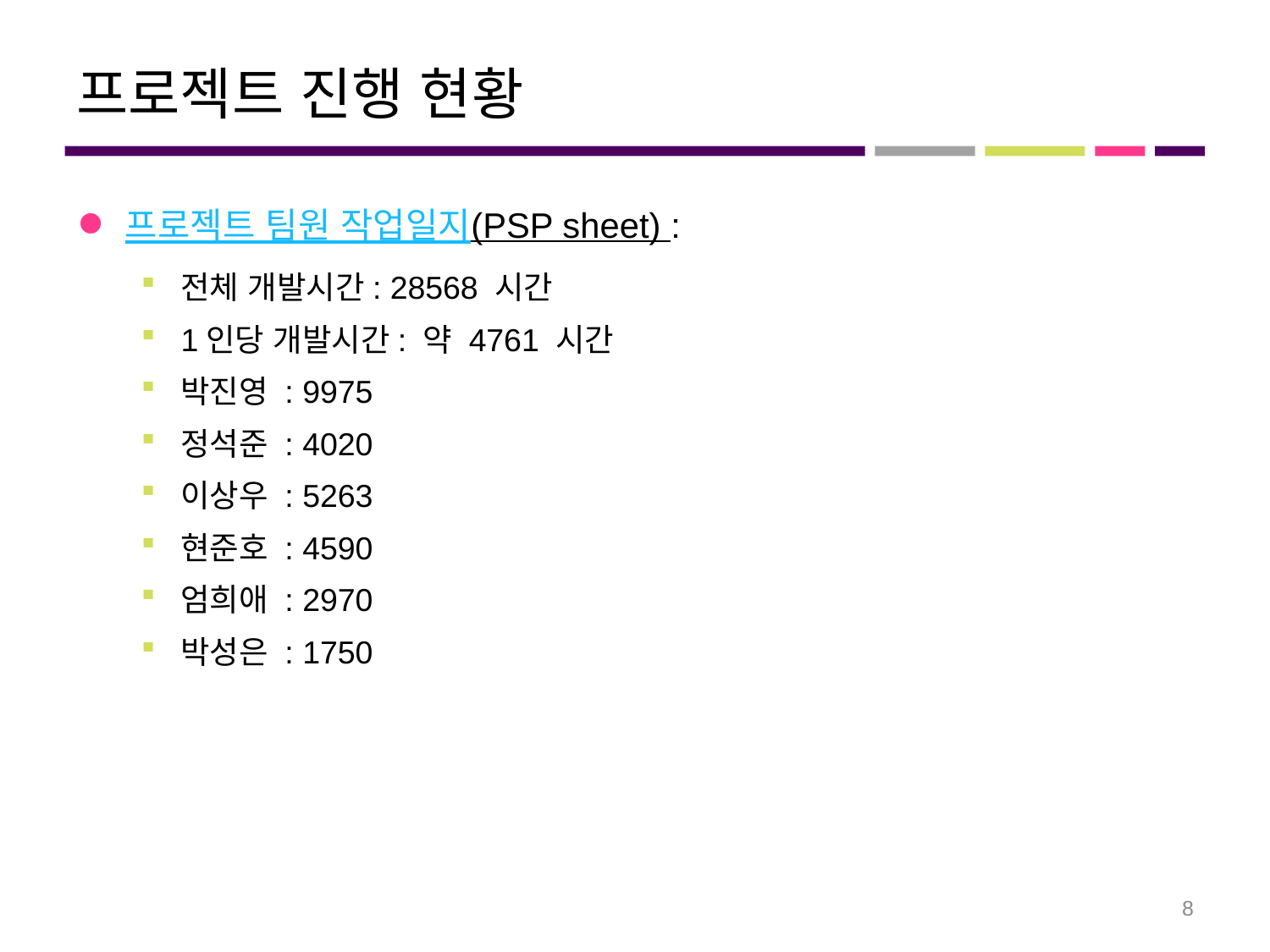

# 프로젝트 진행 현황
프로젝트 팀원 작업일지(PSP sheet) :
전체 개발시간: 28568 시간
1인당 개발시간: 약 4761 시간
박진영 : 9975
정석준 : 4020
이상우 : 5263
현준호 : 4590
엄희애 : 2970
박성은 : 1750

8